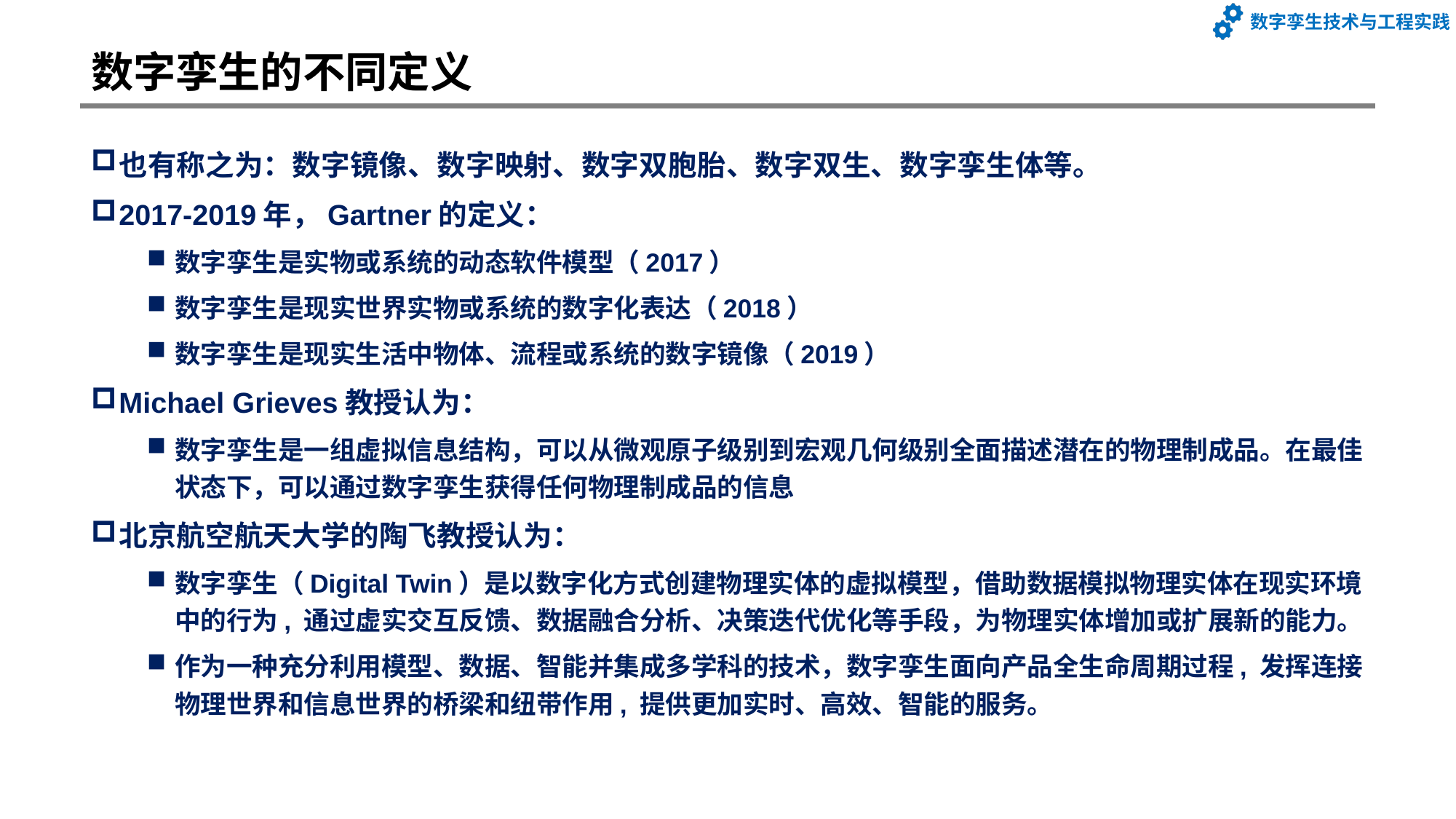

# 数字孪生的不同定义
也有称之为：数字镜像、数字映射、数字双胞胎、数字双生、数字孪生体等。
2017-2019年，Gartner的定义：
数字孪生是实物或系统的动态软件模型（2017）
数字孪生是现实世界实物或系统的数字化表达（2018）
数字孪生是现实生活中物体、流程或系统的数字镜像（2019）
Michael Grieves教授认为：
数字孪生是一组虚拟信息结构，可以从微观原子级别到宏观几何级别全面描述潜在的物理制成品。在最佳状态下，可以通过数字孪生获得任何物理制成品的信息
北京航空航天大学的陶飞教授认为：
数字孪生（Digital Twin）是以数字化方式创建物理实体的虚拟模型，借助数据模拟物理实体在现实环境中的行为, 通过虚实交互反馈、数据融合分析、决策迭代优化等手段，为物理实体增加或扩展新的能力。
作为一种充分利用模型、数据、智能并集成多学科的技术，数字孪生面向产品全生命周期过程, 发挥连接物理世界和信息世界的桥梁和纽带作用, 提供更加实时、高效、智能的服务。